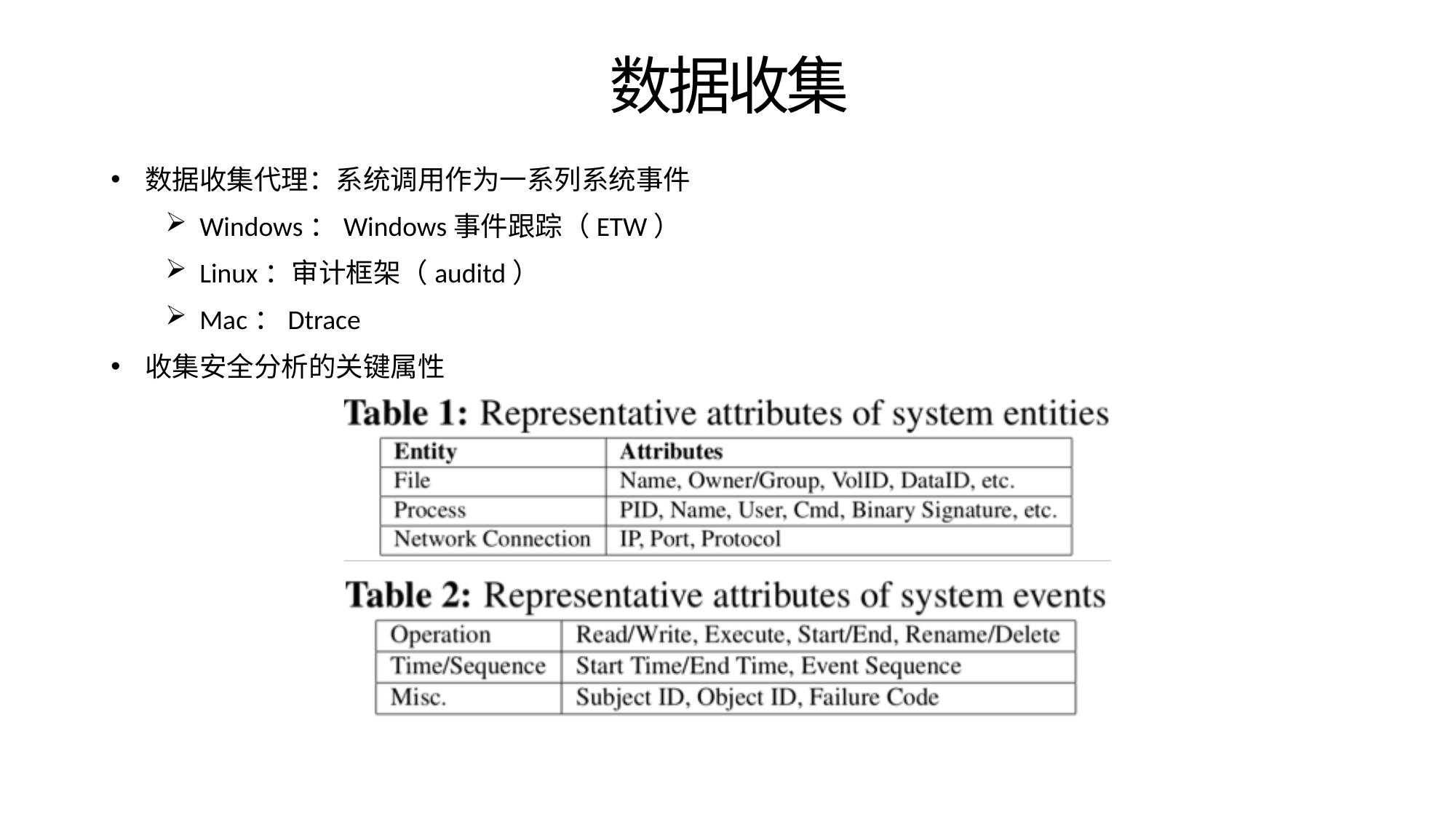

# 数据收集
数据收集代理：系统调用作为一系列系统事件
Windows：Windows事件跟踪（ETW）
Linux：审计框架（auditd）
Mac：Dtrace
收集安全分析的关键属性